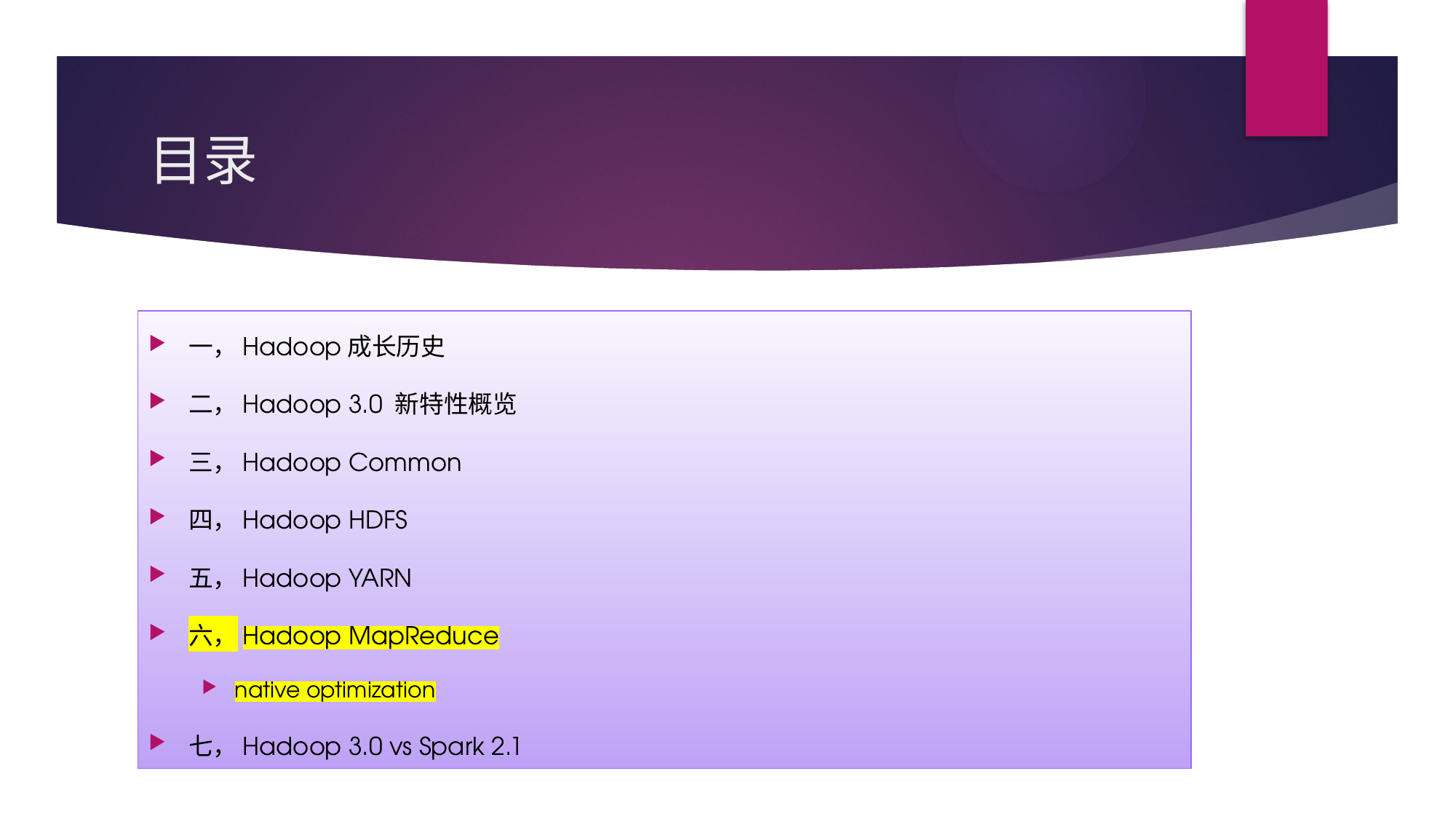

# 目录
一，Hadoop成长历史
二，Hadoop 3.0 新特性概览
三，Hadoop Common
四，Hadoop HDFS
五，Hadoop YARN
六，Hadoop MapReduce
native optimization
七，Hadoop 3.0 vs Spark 2.1